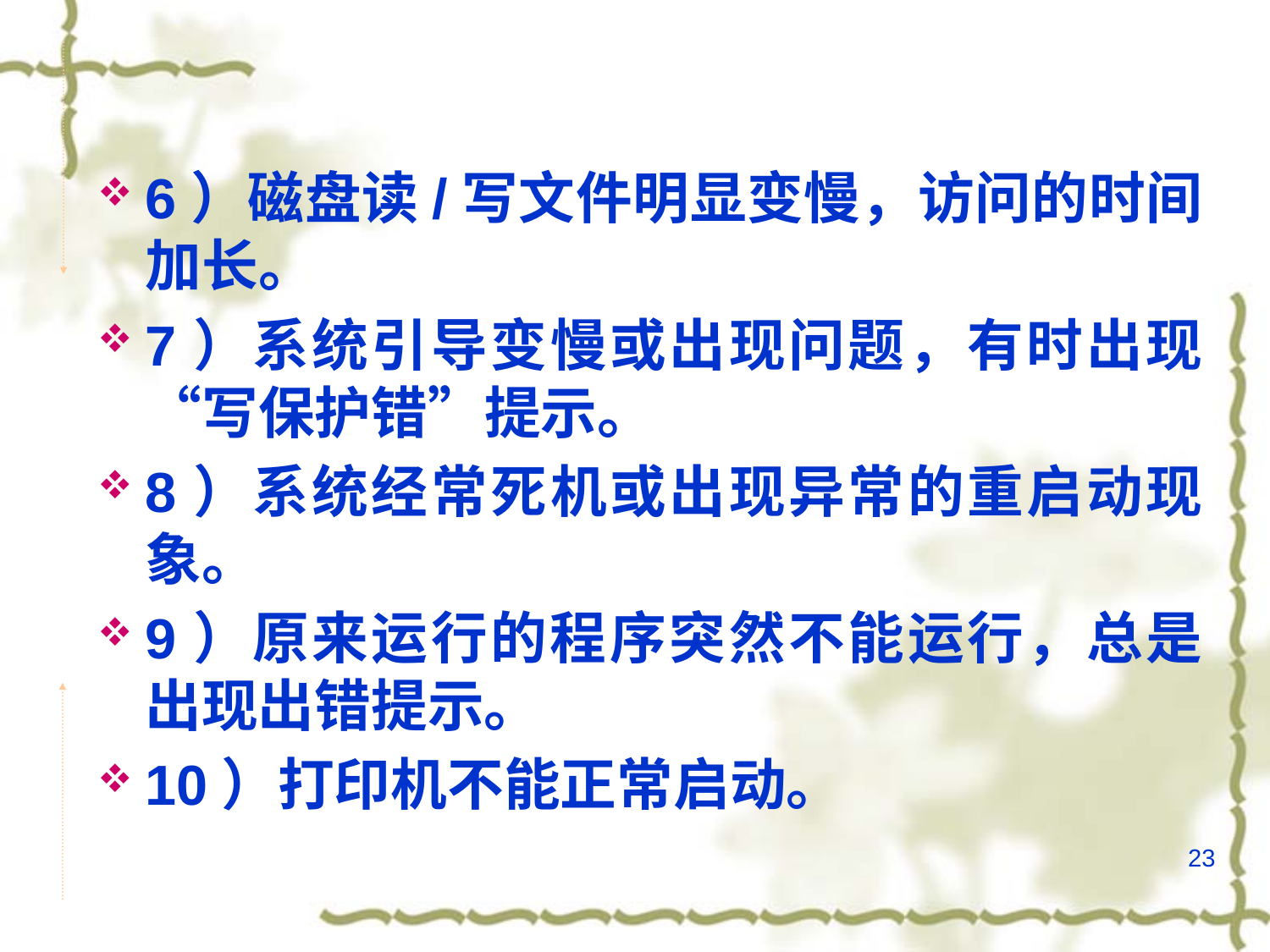

6）磁盘读/写文件明显变慢，访问的时间加长。
7）系统引导变慢或出现问题，有时出现“写保护错”提示。
8）系统经常死机或出现异常的重启动现象。
9）原来运行的程序突然不能运行，总是出现出错提示。
10）打印机不能正常启动。
23